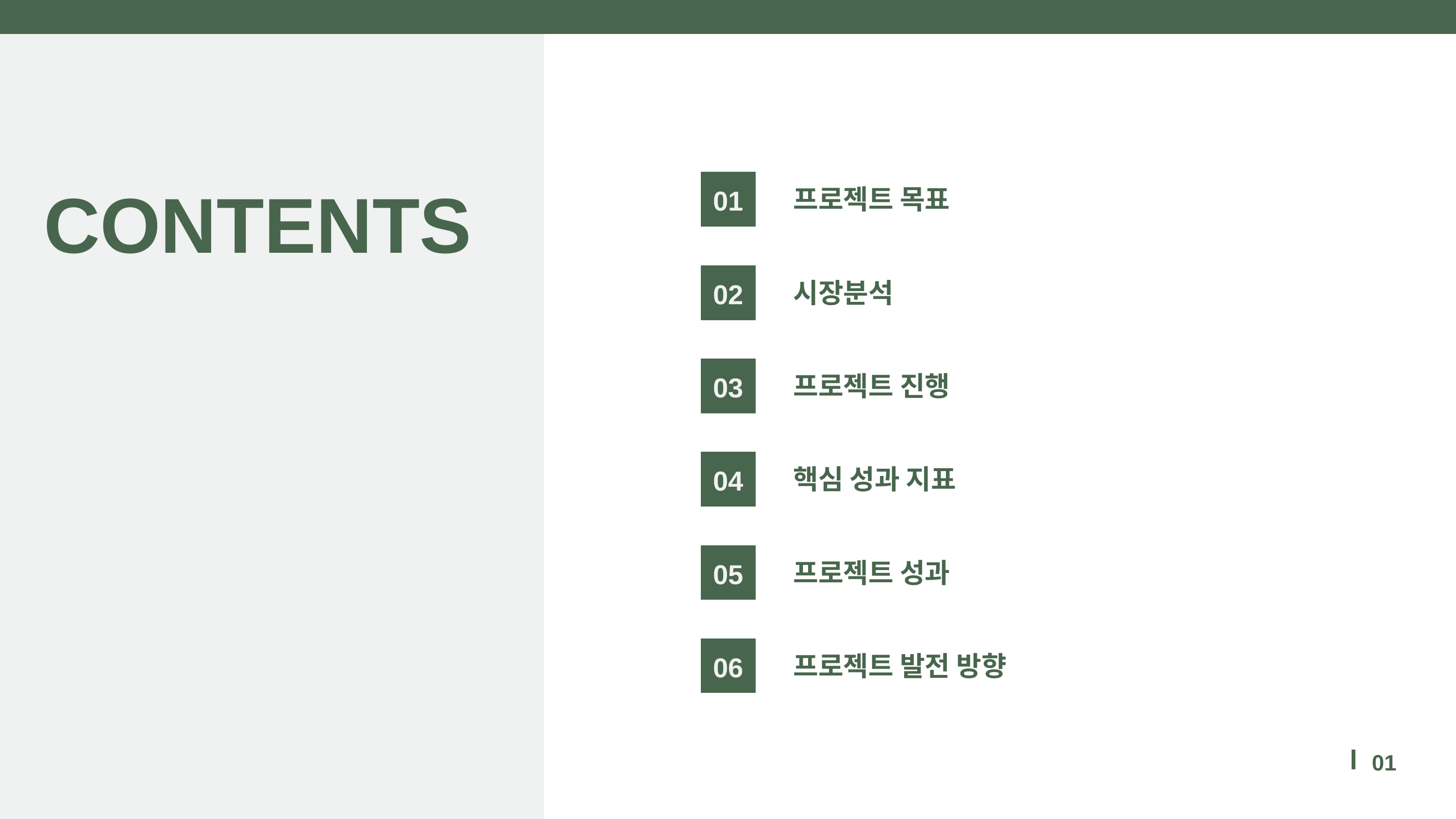

CONTENTS

01
프로젝트 목표

02
시장분석

03
프로젝트 진행

04
핵심 성과 지표

05
프로젝트 성과

06
프로젝트 발전 방향
01